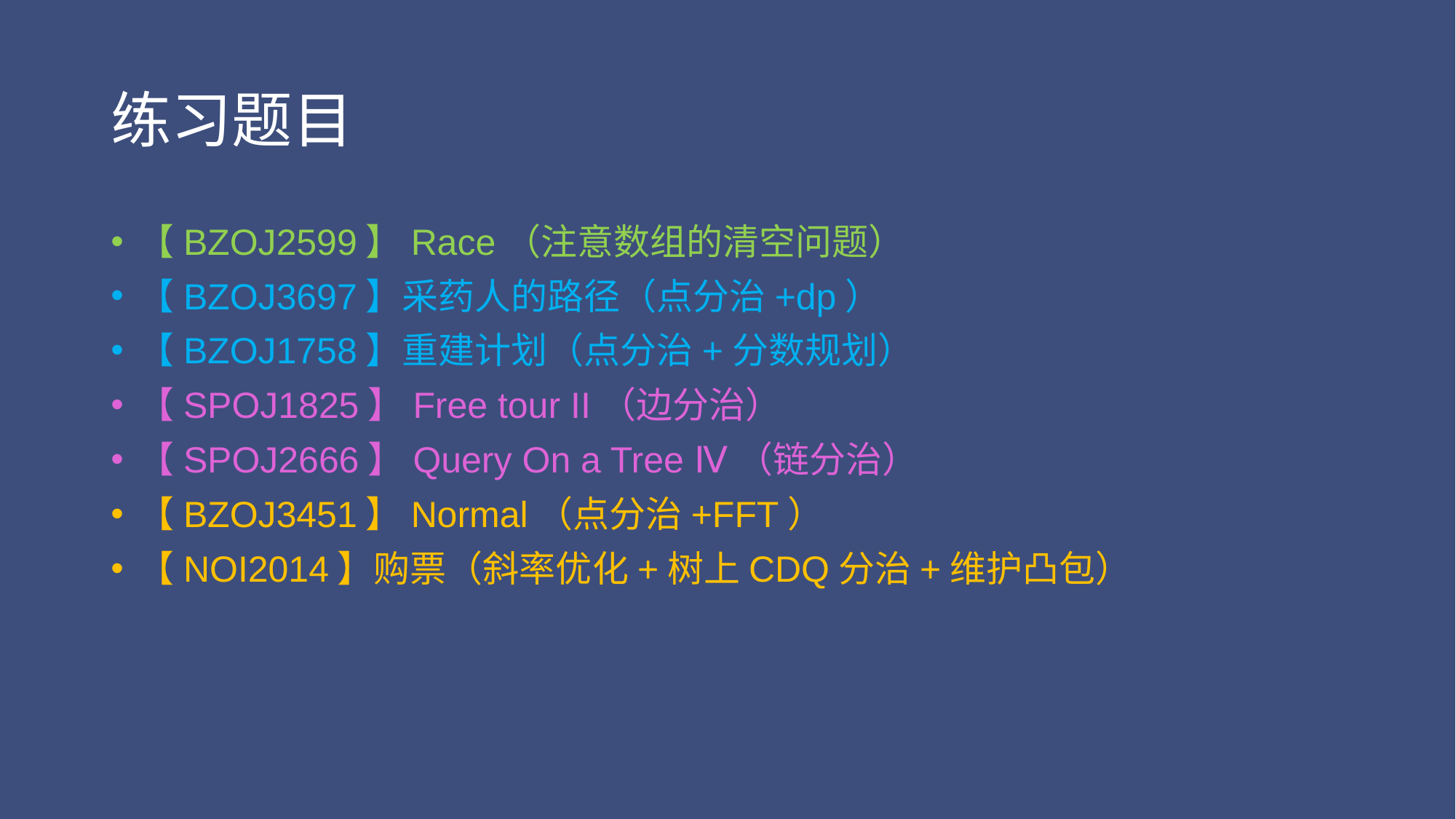

# 练习题目
【BZOJ2599】Race（注意数组的清空问题）
【BZOJ3697】采药人的路径（点分治+dp）
【BZOJ1758】重建计划（点分治+分数规划）
【SPOJ1825】Free tour II（边分治）
【SPOJ2666】Query On a Tree Ⅳ（链分治）
【BZOJ3451】Normal（点分治+FFT）
【NOI2014】购票（斜率优化+树上CDQ分治+维护凸包）